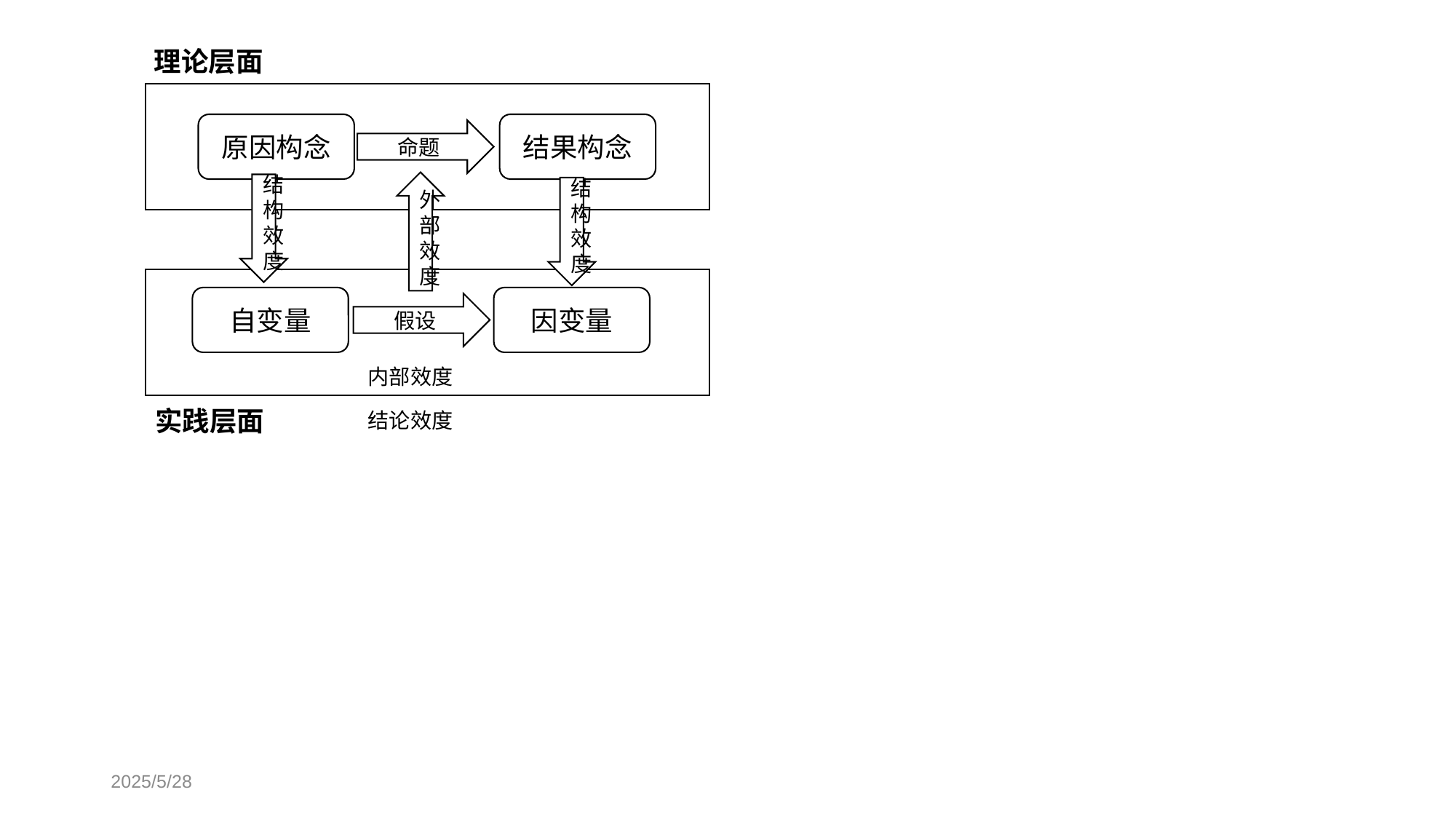

理论层面

原因构念
结果构念
命题
外部效度
结构效度
结构效度

自变量
因变量
假设
内部效度
实践层面
结论效度
2025/5/28